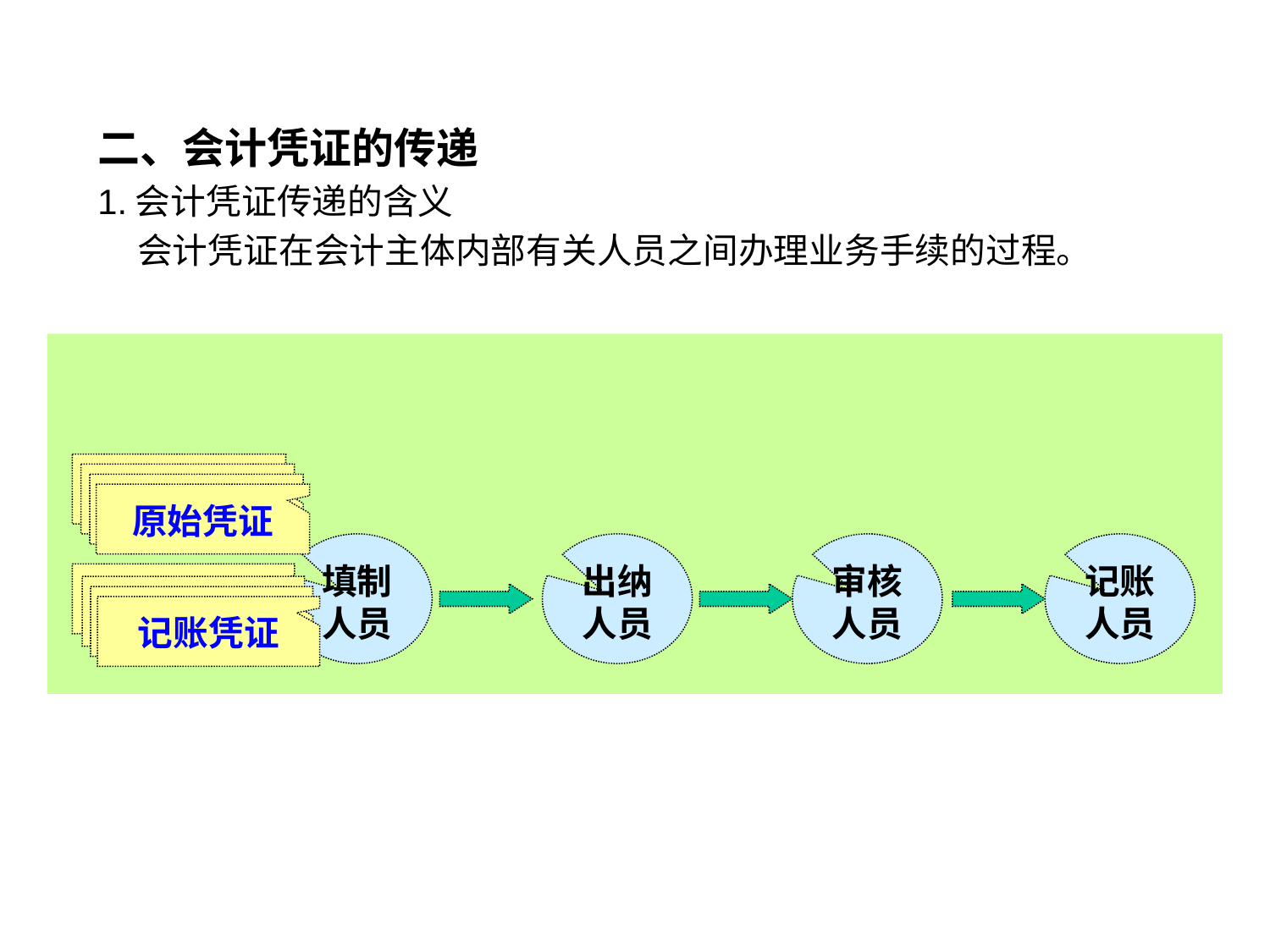

二、会计凭证的传递
1.会计凭证传递的含义
    会计凭证在会计主体内部有关人员之间办理业务手续的过程。

原始凭证
填制人员
出纳人员
审核人员
记账人员
证
记账凭证
记账凭证
记账凭证